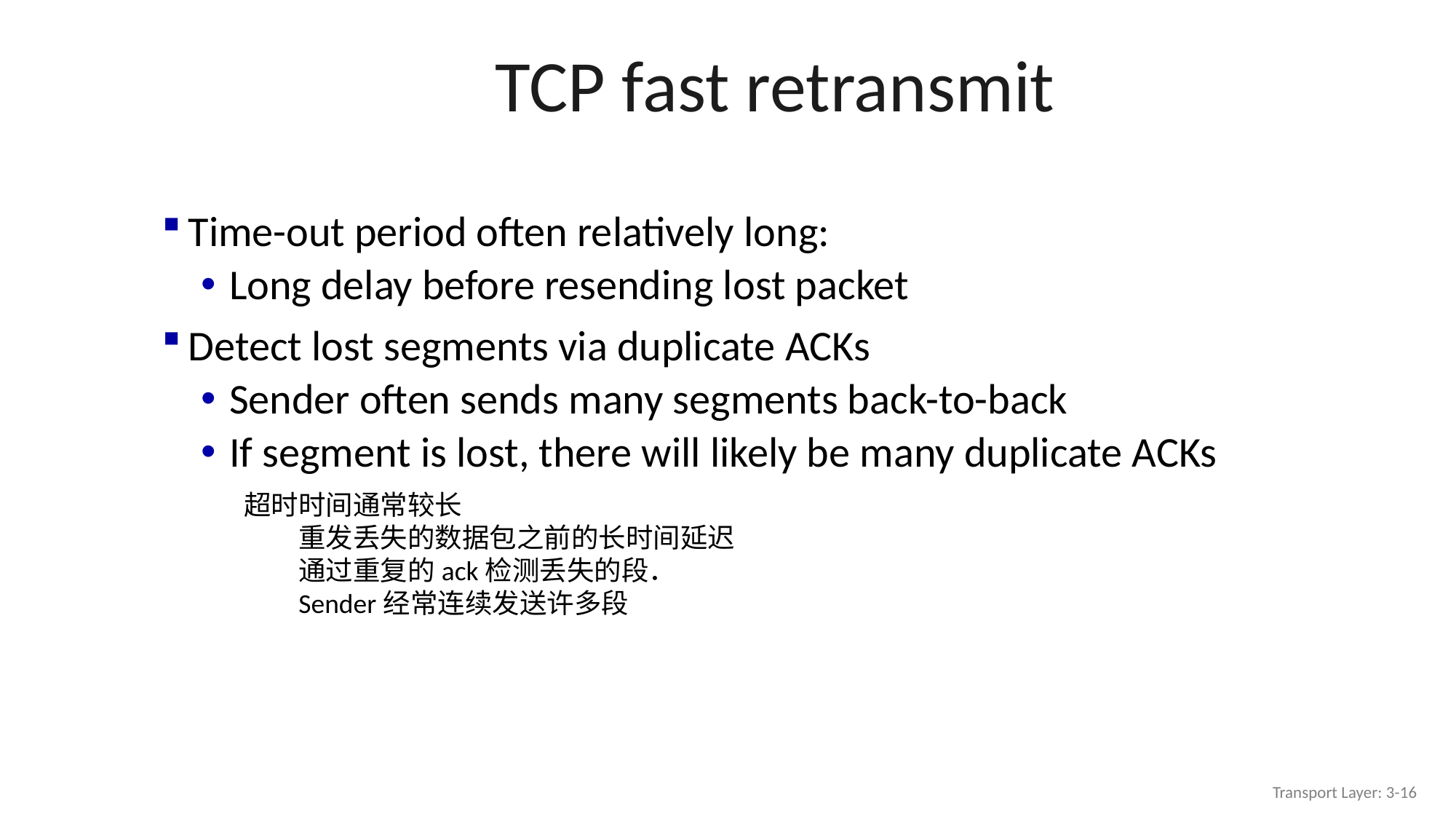

# TCP fast retransmit
Time-out period often relatively long:
Long delay before resending lost packet
Detect lost segments via duplicate ACKs
Sender often sends many segments back-to-back
If segment is lost, there will likely be many duplicate ACKs

超时时间通常较长
重发丢失的数据包之前的长时间延迟
通过重复的ack检测丢失的段．
Sender经常连续发送许多段
Transport Layer: 3-16